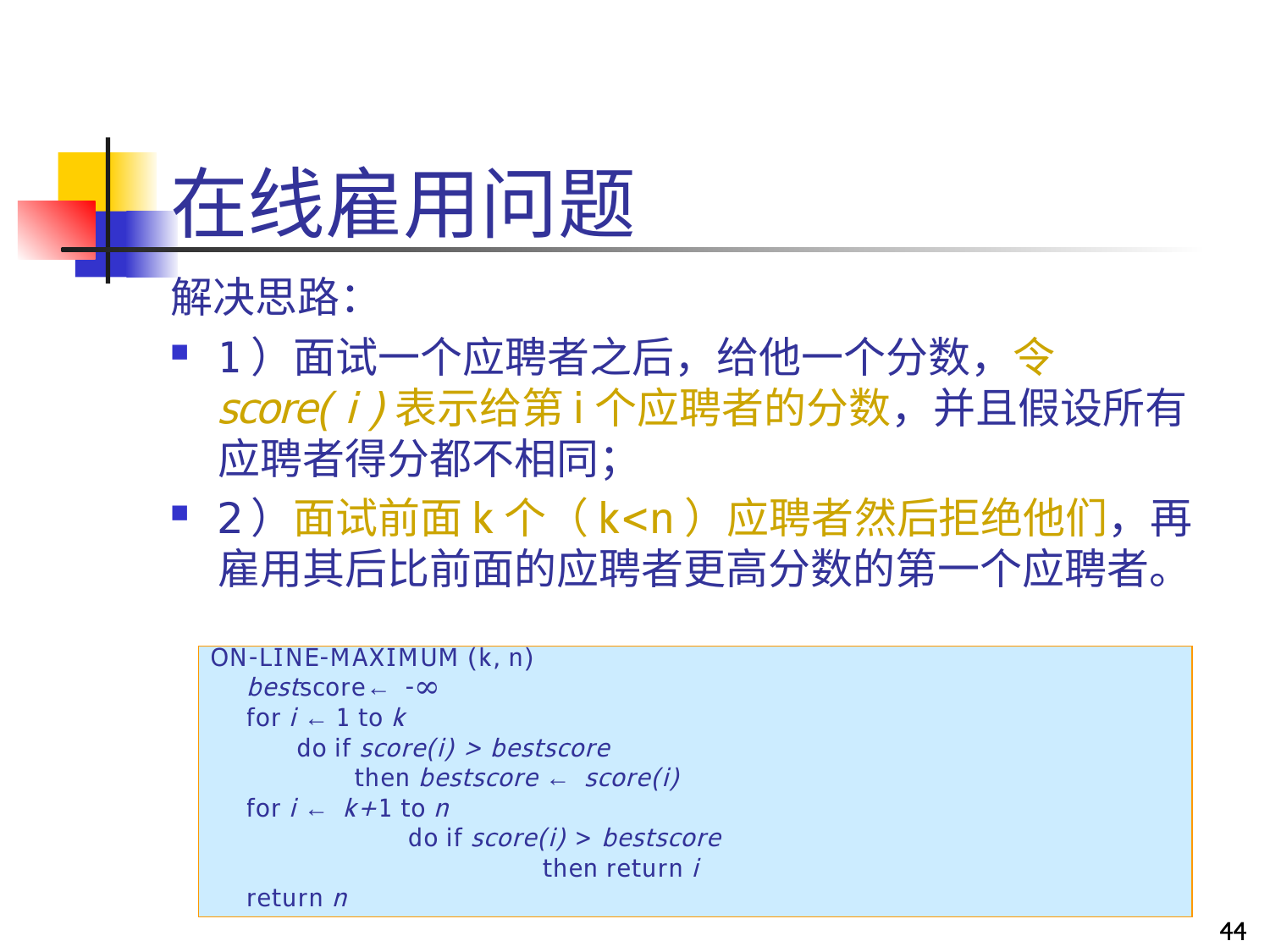

# 在线雇用问题
解决思路：
1）面试一个应聘者之后，给他一个分数，令score( i )表示给第i个应聘者的分数，并且假设所有应聘者得分都不相同；
2）面试前面k个（k<n）应聘者然后拒绝他们，再雇用其后比前面的应聘者更高分数的第一个应聘者。
ON-LINE-MAXIMUM (k, n)
     bestscore←  -∞
     for i ← 1 to k
            do if score(i) > bestscore
                    then bestscore ←  score(i)
     for i ←  k+1 to n
		 do if score(i) > bestscore
 			  then return i
     return n
44